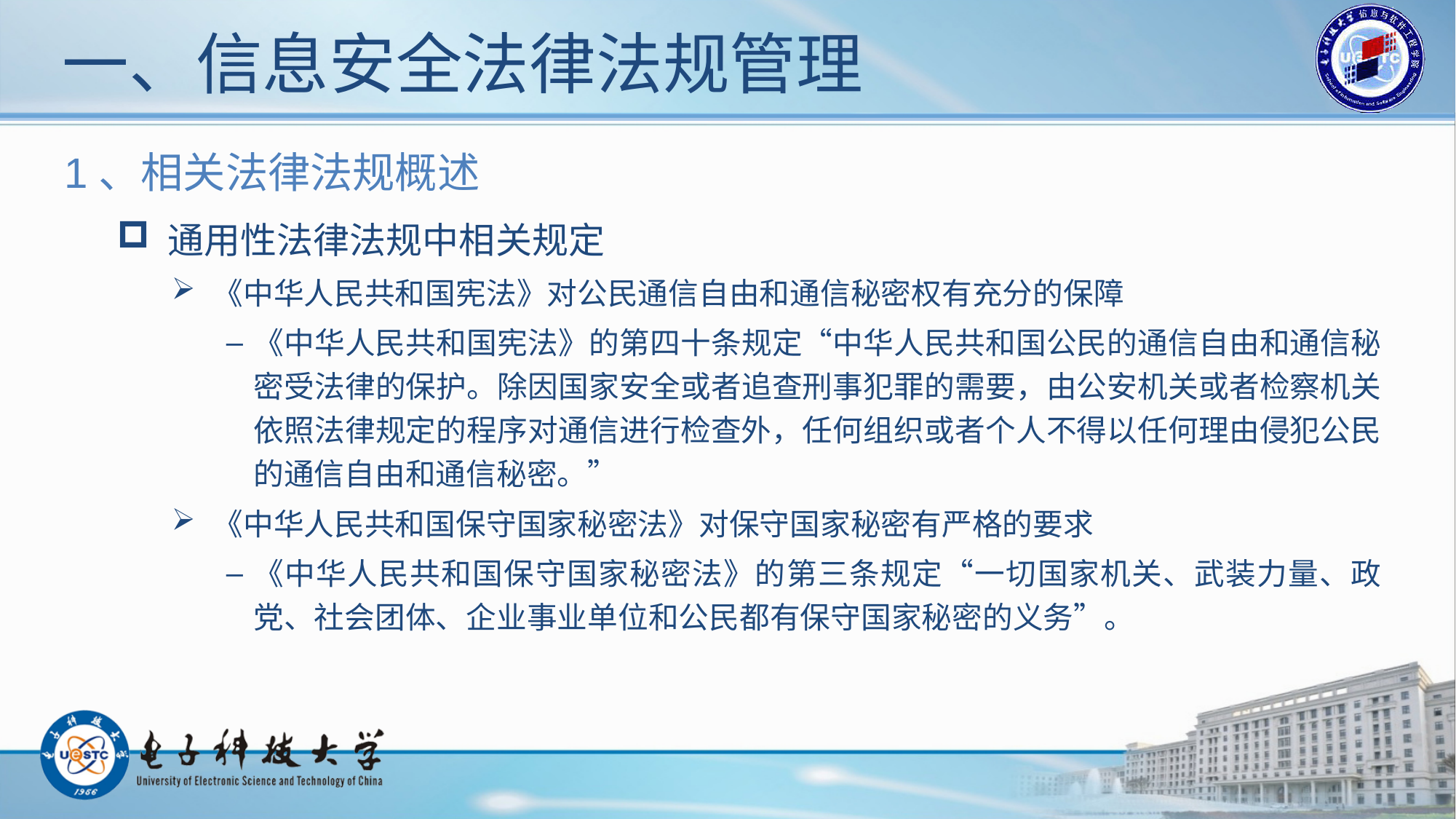

# 一、信息安全法律法规管理
1、相关法律法规概述
 通用性法律法规中相关规定
 《中华人民共和国宪法》对公民通信自由和通信秘密权有充分的保障
《中华人民共和国宪法》的第四十条规定“中华人民共和国公民的通信自由和通信秘密受法律的保护。除因国家安全或者追查刑事犯罪的需要，由公安机关或者检察机关依照法律规定的程序对通信进行检查外，任何组织或者个人不得以任何理由侵犯公民的通信自由和通信秘密。”
 《中华人民共和国保守国家秘密法》对保守国家秘密有严格的要求
《中华人民共和国保守国家秘密法》的第三条规定“一切国家机关、武装力量、政党、社会团体、企业事业单位和公民都有保守国家秘密的义务”。